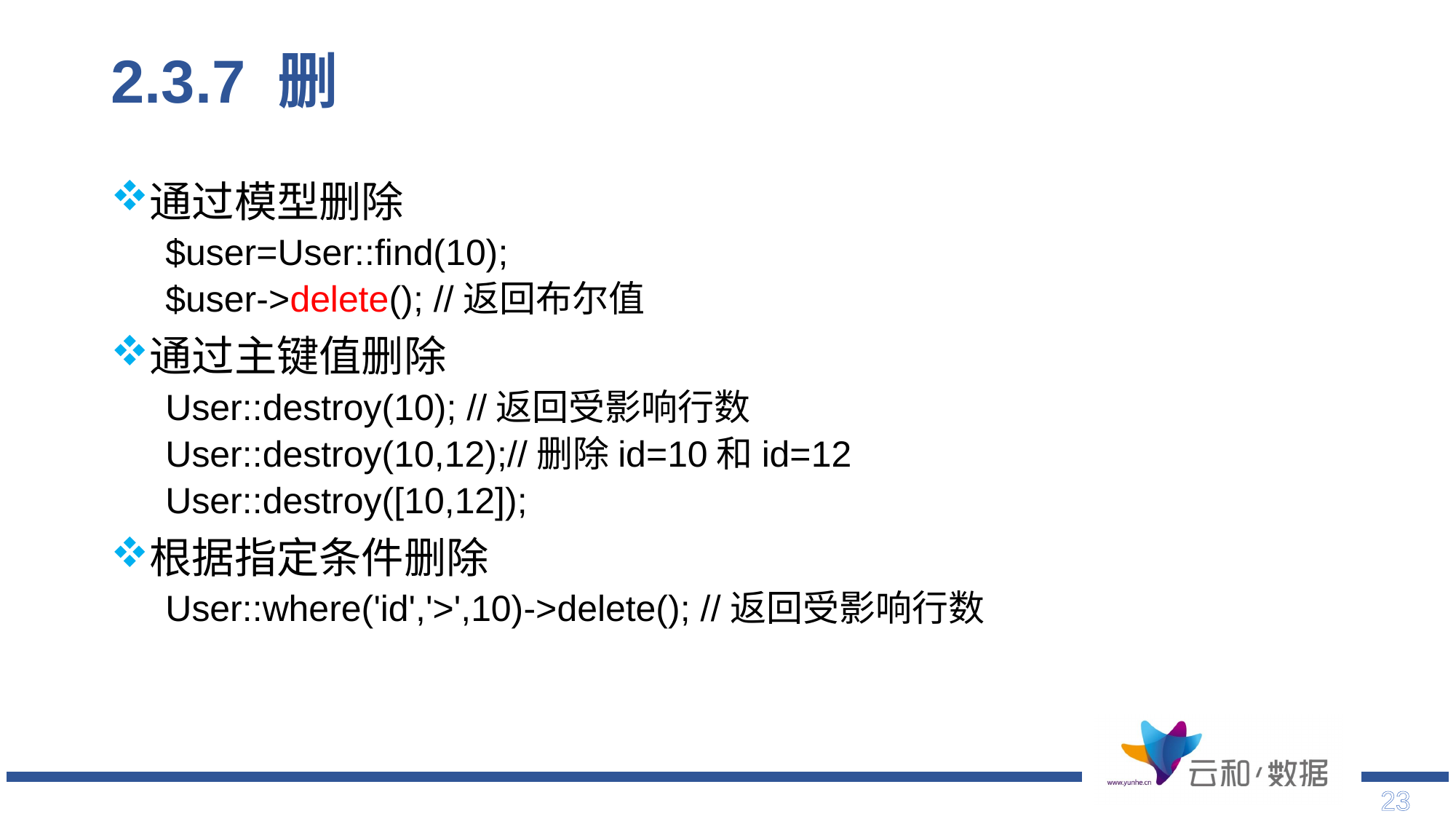

# 2.3.7 删
通过模型删除
$user=User::find(10);
$user->delete(); //返回布尔值
通过主键值删除
User::destroy(10); //返回受影响行数
User::destroy(10,12);//删除id=10和id=12
User::destroy([10,12]);
根据指定条件删除
User::where('id','>',10)->delete(); //返回受影响行数